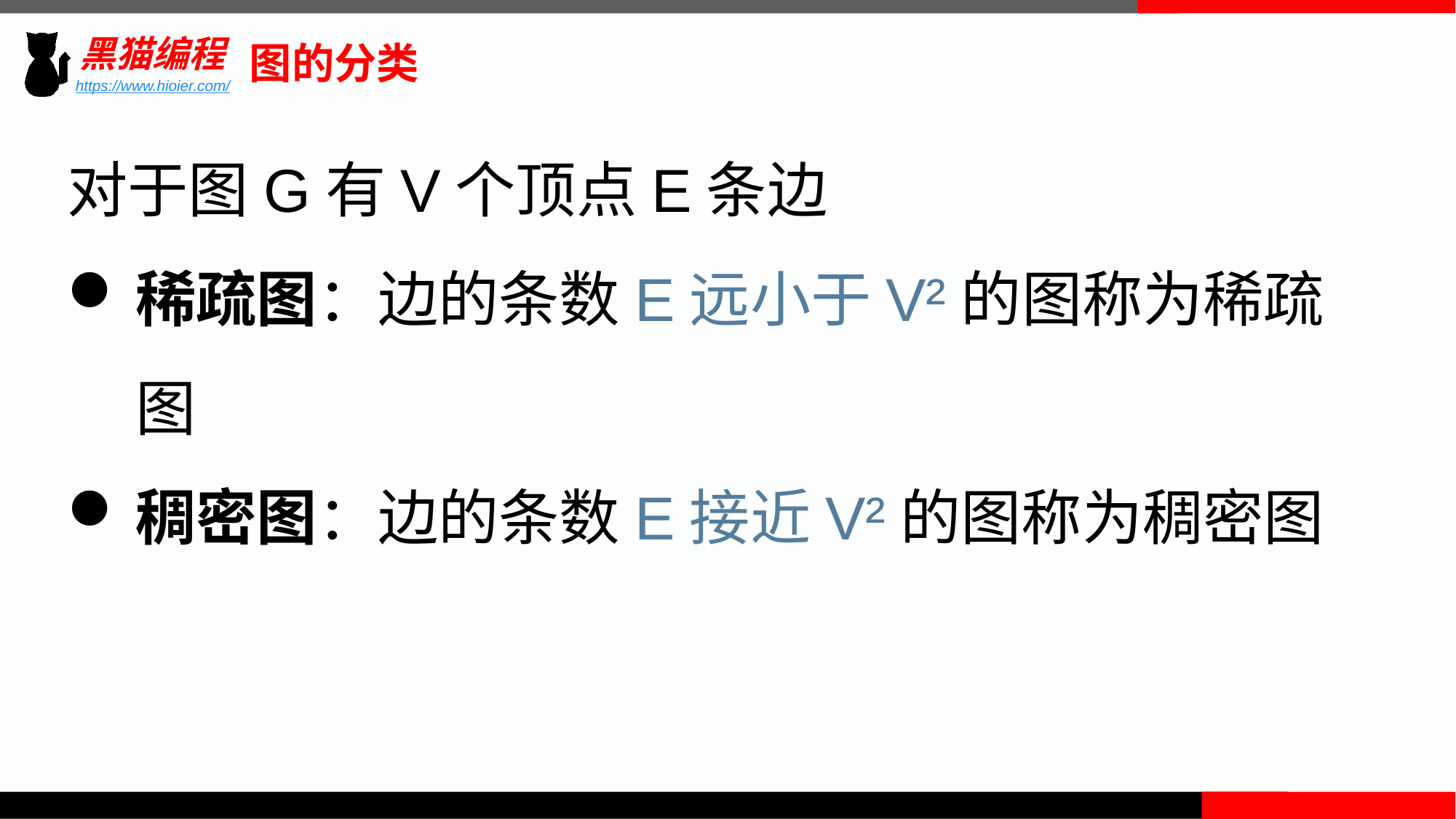

图的分类
对于图G有V个顶点E条边
稀疏图：边的条数E远小于V²的图称为稀疏图
稠密图：边的条数E接近V²的图称为稠密图